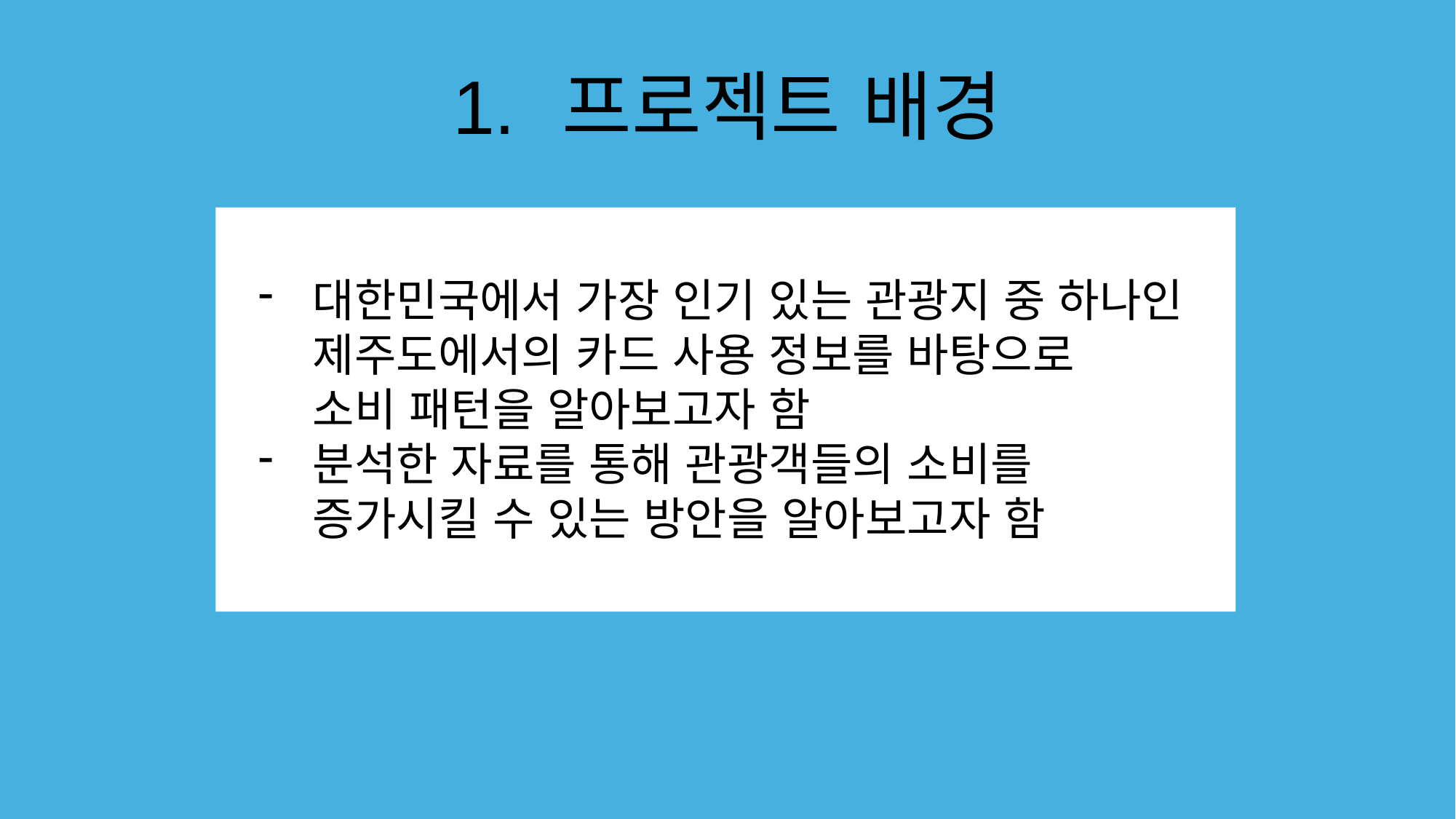

프로젝트 배경

대한민국에서 가장 인기 있는 관광지 중 하나인 제주도에서의 카드 사용 정보를 바탕으로
소비 패턴을 알아보고자 함
분석한 자료를 통해 관광객들의 소비를
증가시킬 수 있는 방안을 알아보고자 함